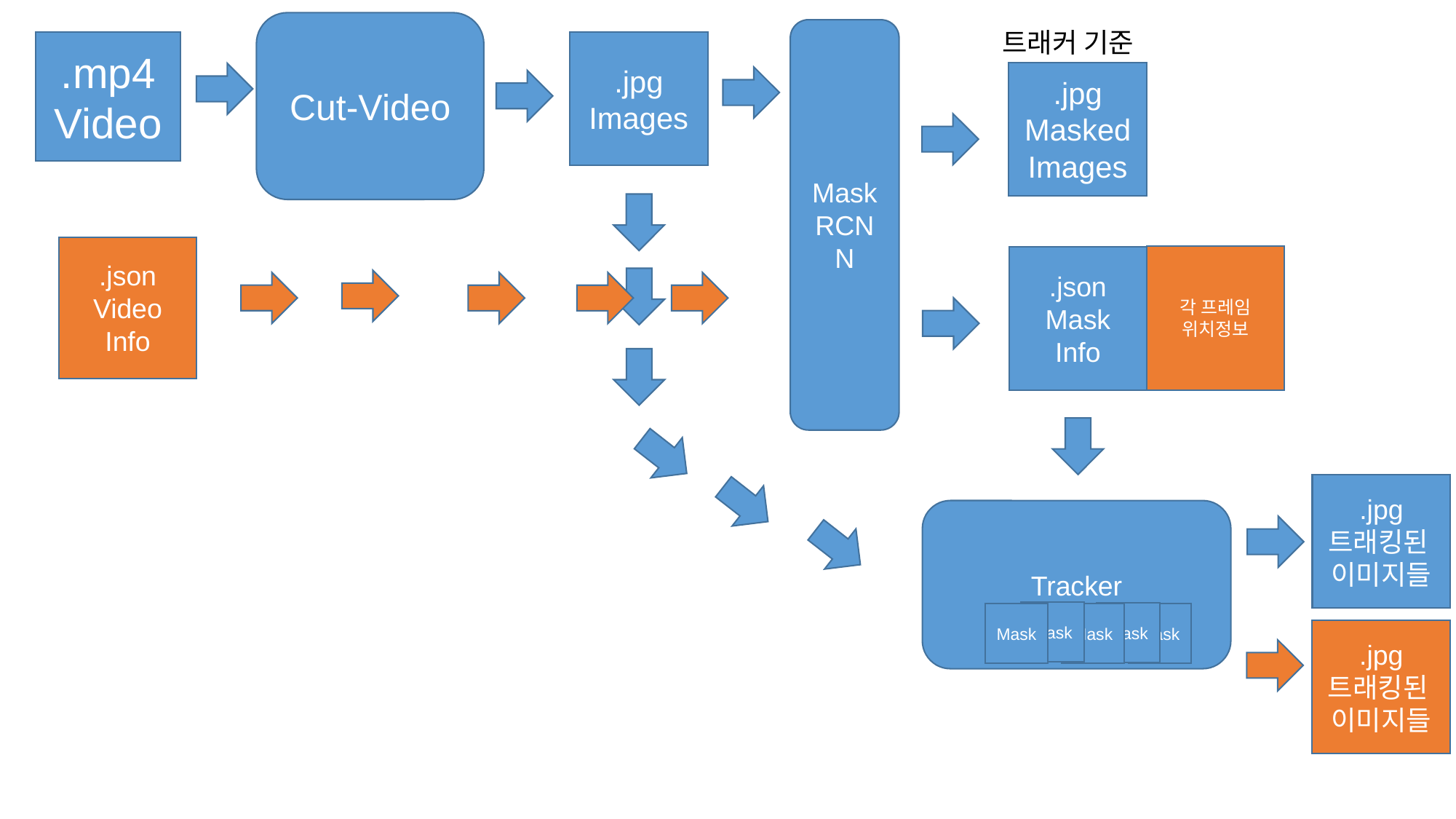

Cut-Video
Mask
RCNN
트래커 기준
.jpg
Images
.mp4
Video
.jpg
Masked
Images

.json
Video
Info
각 프레임
위치정보
.json
Mask
Info

.jpg
트래킹된
이미지들

Tracker

Mask
Mask
Mask
Mask
Mask
.jpg
트래킹된
이미지들